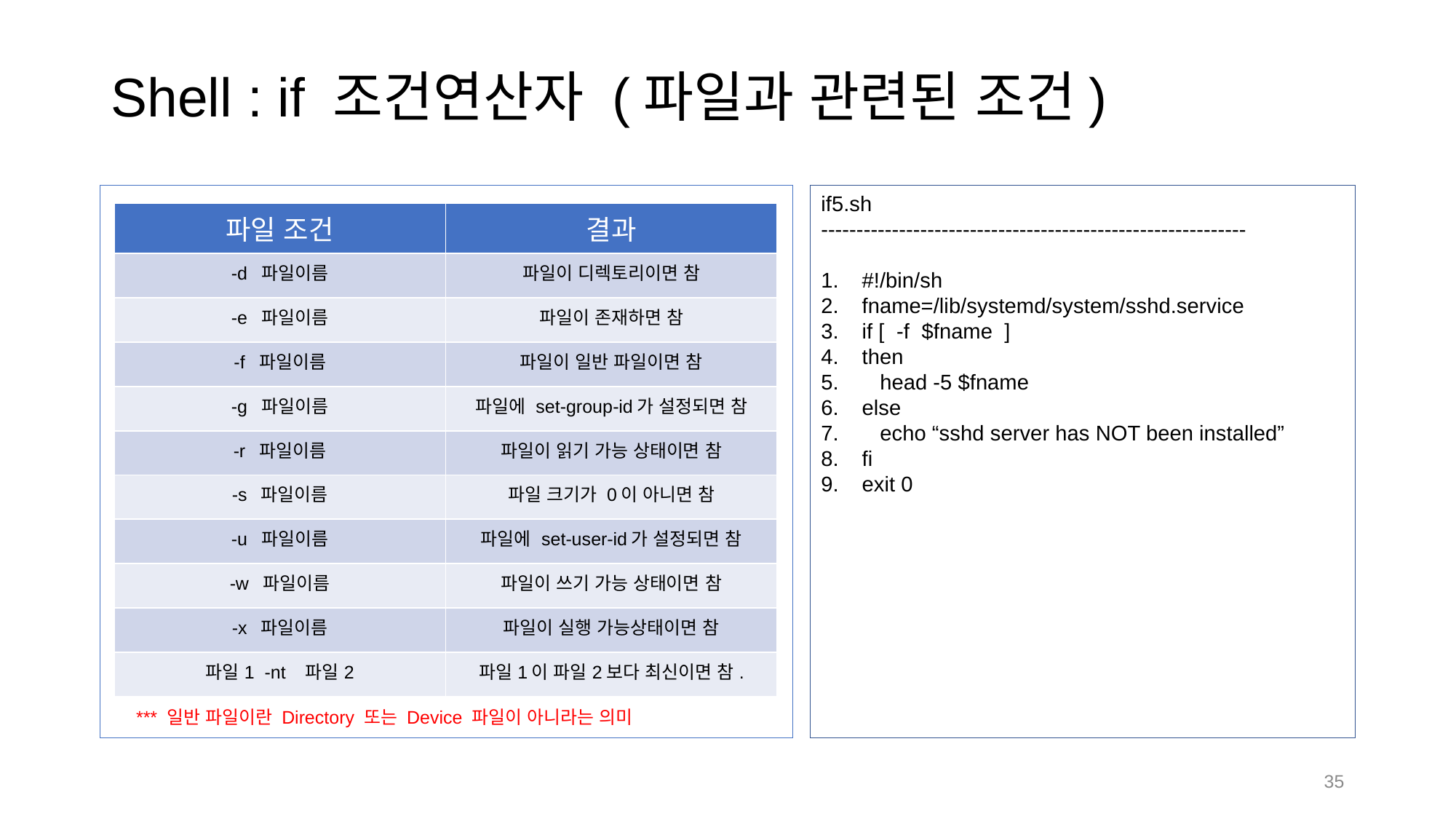

# Shell : if 조건연산자 (파일과 관련된 조건)

if5.sh
------------------------------------------------------------

#!/bin/sh
fname=/lib/systemd/system/sshd.service
if [  -f  $fname  ]
then
   head -5 $fname
else
   echo “sshd server has NOT been installed”
fi
exit 0
| 파일 조건 | 결과 |
| --- | --- |
| -d 파일이름 | 파일이 디렉토리이면 참 |
| -e 파일이름 | 파일이 존재하면 참 |
| -f 파일이름 | 파일이 일반 파일이면 참 |
| -g 파일이름 | 파일에 set-group-id가 설정되면 참 |
| -r 파일이름 | 파일이 읽기 가능 상태이면 참 |
| -s 파일이름 | 파일 크기가 0이 아니면 참 |
| -u 파일이름 | 파일에 set-user-id가 설정되면 참 |
| -w 파일이름 | 파일이 쓰기 가능 상태이면 참 |
| -x 파일이름 | 파일이 실행 가능상태이면 참 |
| 파일1 -nt 파일2 | 파일1이 파일2보다 최신이면 참. |
*** 일반 파일이란 Directory 또는 Device 파일이 아니라는 의미
35